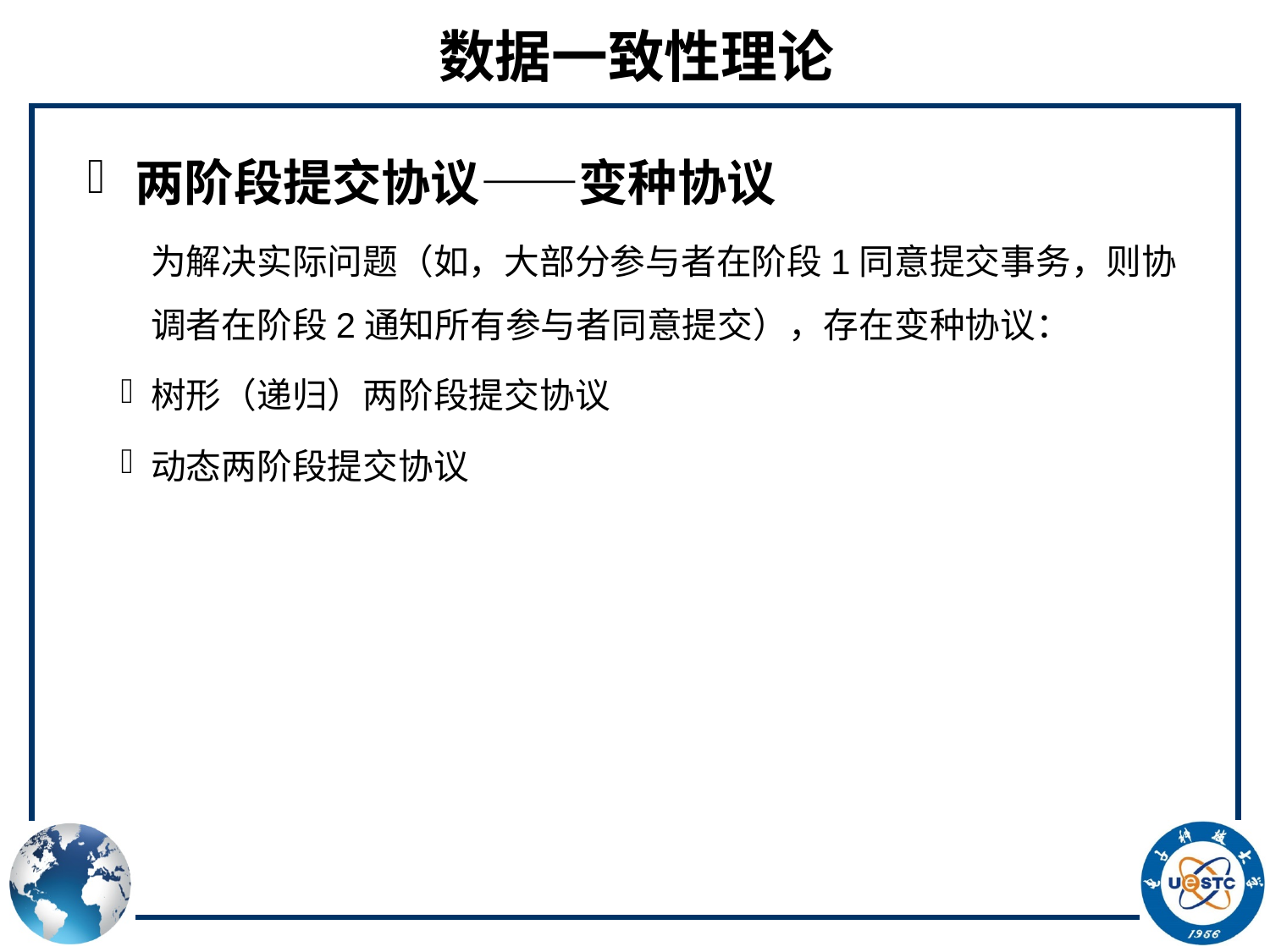

# 数据一致性理论
两阶段提交协议——变种协议
为解决实际问题（如，大部分参与者在阶段1同意提交事务，则协调者在阶段2通知所有参与者同意提交），存在变种协议：
树形（递归）两阶段提交协议
动态两阶段提交协议